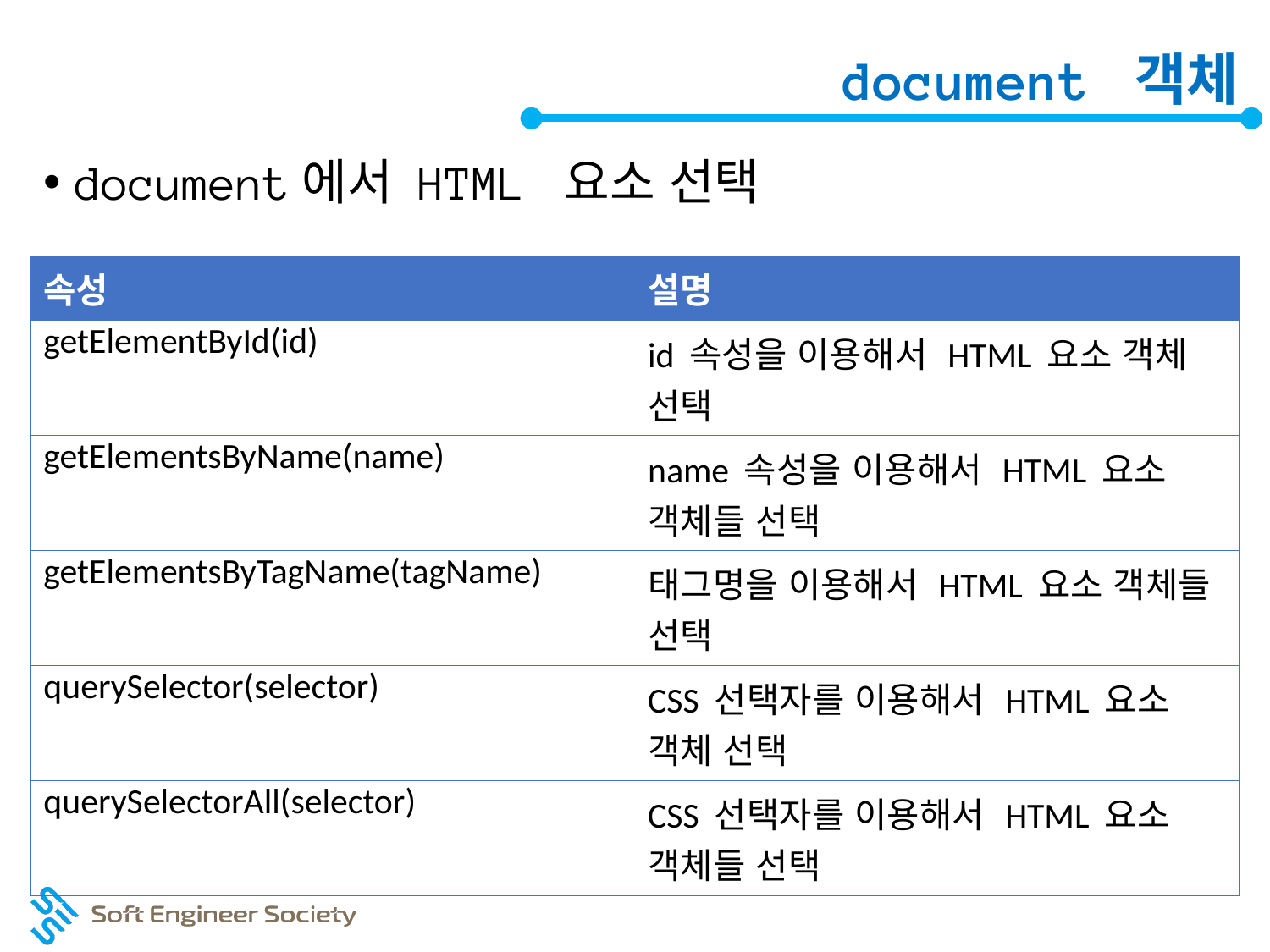

# document 객체
document에서 HTML 요소 선택
| 속성 | 설명 |
| --- | --- |
| getElementById(id) | id 속성을 이용해서 HTML 요소 객체 선택 |
| getElementsByName(name) | name 속성을 이용해서 HTML 요소 객체들 선택 |
| getElementsByTagName(tagName) | 태그명을 이용해서 HTML 요소 객체들 선택 |
| querySelector(selector) | CSS 선택자를 이용해서 HTML 요소 객체 선택 |
| querySelectorAll(selector) | CSS 선택자를 이용해서 HTML 요소 객체들 선택 |